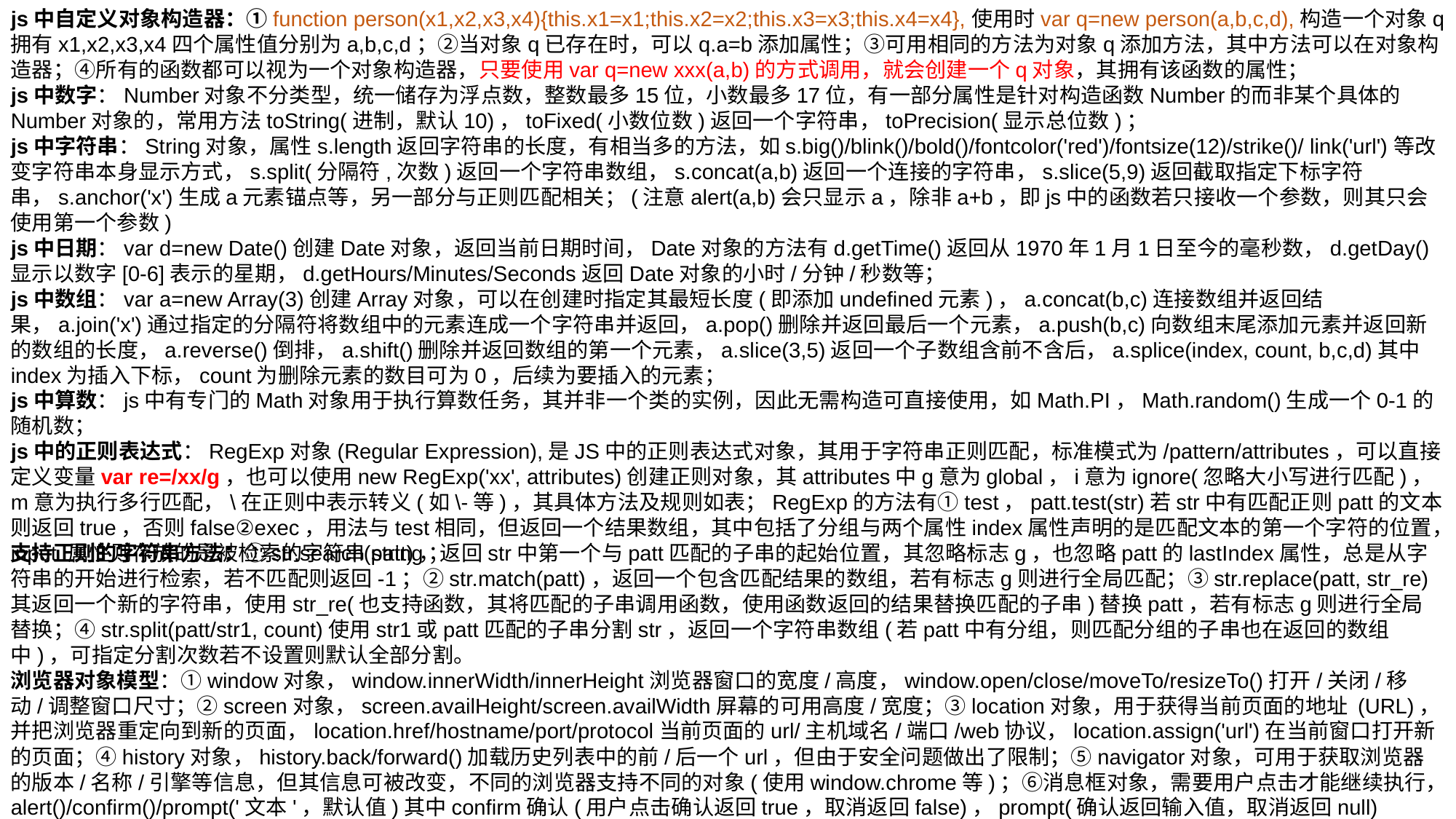

js中自定义对象构造器：①function person(x1,x2,x3,x4){this.x1=x1;this.x2=x2;this.x3=x3;this.x4=x4},使用时var q=new person(a,b,c,d),构造一个对象q拥有x1,x2,x3,x4四个属性值分别为a,b,c,d；②当对象q已存在时，可以q.a=b添加属性；③可用相同的方法为对象q添加方法，其中方法可以在对象构造器；④所有的函数都可以视为一个对象构造器，只要使用var q=new xxx(a,b)的方式调用，就会创建一个q对象，其拥有该函数的属性；
js中数字：Number对象不分类型，统一储存为浮点数，整数最多15位，小数最多17位，有一部分属性是针对构造函数Number的而非某个具体的Number对象的，常用方法toString(进制，默认10)，toFixed(小数位数)返回一个字符串，toPrecision(显示总位数)；
js中字符串：String对象，属性s.length返回字符串的长度，有相当多的方法，如s.big()/blink()/bold()/fontcolor('red')/fontsize(12)/strike()/ link('url')等改变字符串本身显示方式，s.split(分隔符,次数)返回一个字符串数组，s.concat(a,b)返回一个连接的字符串，s.slice(5,9)返回截取指定下标字符串，s.anchor('x')生成a元素锚点等，另一部分与正则匹配相关；(注意alert(a,b)会只显示a，除非a+b，即js中的函数若只接收一个参数，则其只会使用第一个参数)
js中日期：var d=new Date()创建Date对象，返回当前日期时间，Date对象的方法有d.getTime()返回从1970年1月1日至今的毫秒数，d.getDay()显示以数字[0-6]表示的星期，d.getHours/Minutes/Seconds返回Date对象的小时/分钟/秒数等；
js中数组：var a=new Array(3)创建Array对象，可以在创建时指定其最短长度(即添加undefined元素)，a.concat(b,c)连接数组并返回结果，a.join('x')通过指定的分隔符将数组中的元素连成一个字符串并返回，a.pop()删除并返回最后一个元素，a.push(b,c)向数组末尾添加元素并返回新的数组的长度，a.reverse()倒排，a.shift()删除并返回数组的第一个元素，a.slice(3,5)返回一个子数组含前不含后，a.splice(index, count, b,c,d)其中index为插入下标，count为删除元素的数目可为0，后续为要插入的元素；
js中算数：js中有专门的Math对象用于执行算数任务，其并非一个类的实例，因此无需构造可直接使用，如Math.PI，Math.random()生成一个0-1的随机数；
js中的正则表达式：RegExp对象(Regular Expression),是JS中的正则表达式对象，其用于字符串正则匹配，标准模式为/pattern/attributes，可以直接定义变量var re=/xx/g，也可以使用new RegExp('xx', attributes)创建正则对象，其attributes中g意为global，i意为ignore(忽略大小写进行匹配)，m意为执行多行匹配，\在正则中表示转义(如\-等)，其具体方法及规则如表；RegExp的方法有①test，patt.test(str)若str中有匹配正则patt的文本则返回true，否则false②exec，用法与test相同，但返回一个结果数组，其中包括了分组与两个属性index属性声明的是匹配文本的第一个字符的位置，input 属性则存放的是被检索的字符串string；
支持正则的字符串方法：①str.search(patt)，返回str中第一个与patt匹配的子串的起始位置，其忽略标志g，也忽略patt的lastIndex属性，总是从字符串的开始进行检索，若不匹配则返回-1；②str.match(patt)，返回一个包含匹配结果的数组，若有标志g则进行全局匹配；③str.replace(patt, str_re)其返回一个新的字符串，使用str_re(也支持函数，其将匹配的子串调用函数，使用函数返回的结果替换匹配的子串)替换patt，若有标志g则进行全局替换；④str.split(patt/str1, count)使用str1或patt匹配的子串分割str，返回一个字符串数组(若patt中有分组，则匹配分组的子串也在返回的数组中)，可指定分割次数若不设置则默认全部分割。
浏览器对象模型：①window对象，window.innerWidth/innerHeight浏览器窗口的宽度/高度，window.open/close/moveTo/resizeTo()打开/关闭/移动/调整窗口尺寸；②screen对象，screen.availHeight/screen.availWidth屏幕的可用高度/宽度；③location对象，用于获得当前页面的地址 (URL)，并把浏览器重定向到新的页面，location.href/hostname/port/protocol当前页面的url/主机域名/端口/web协议，location.assign('url')在当前窗口打开新的页面；④history对象，history.back/forward()加载历史列表中的前/后一个url，但由于安全问题做出了限制；⑤navigator对象，可用于获取浏览器的版本/名称/引擎等信息，但其信息可被改变，不同的浏览器支持不同的对象(使用window.chrome等)；⑥消息框对象，需要用户点击才能继续执行，alert()/confirm()/prompt('文本'，默认值)其中confirm确认(用户点击确认返回true，取消返回false)，prompt(确认返回输入值，取消返回null)